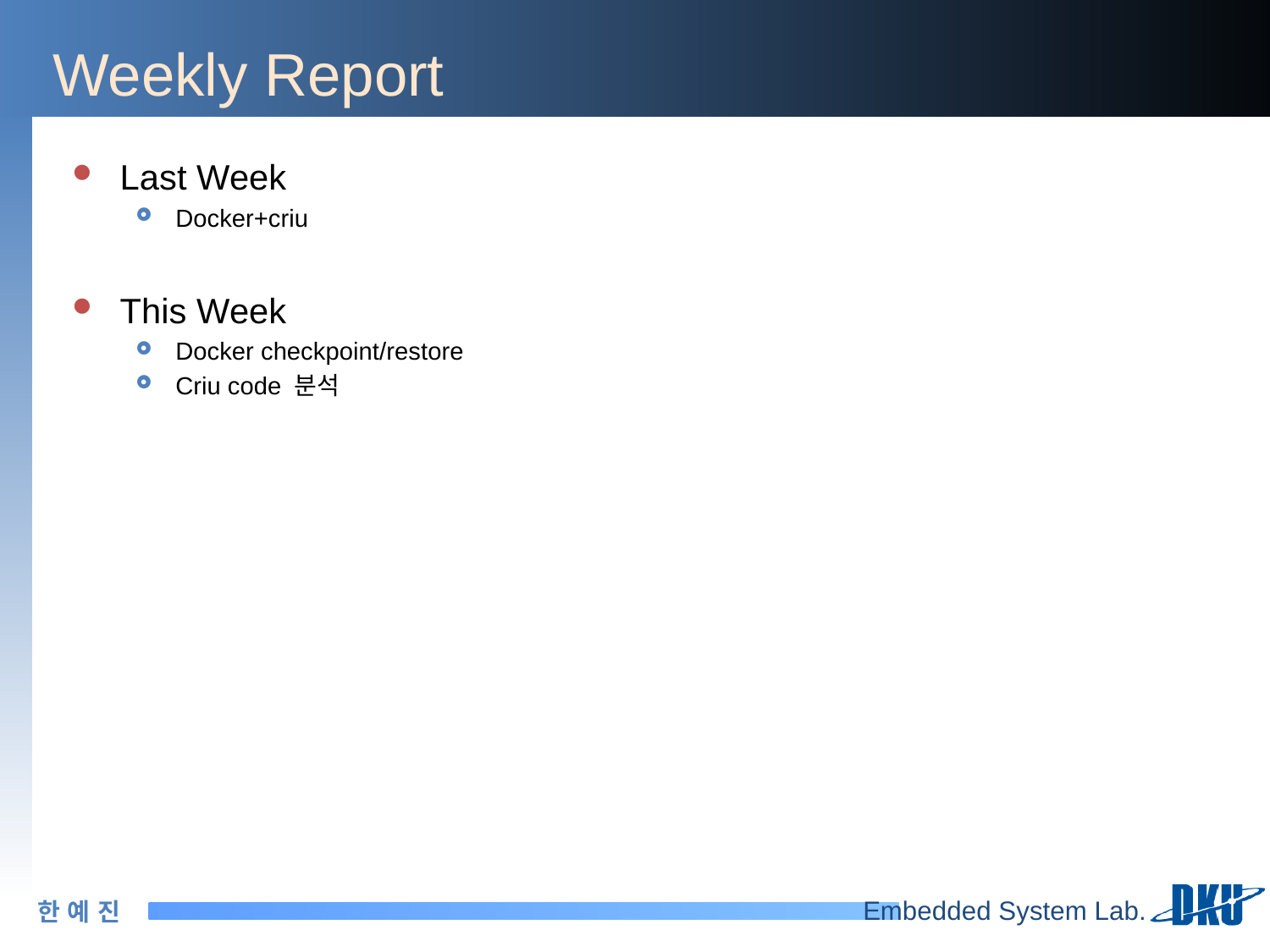

# Weekly Report
Last Week
Docker+criu

This Week
Docker checkpoint/restore
Criu code 분석